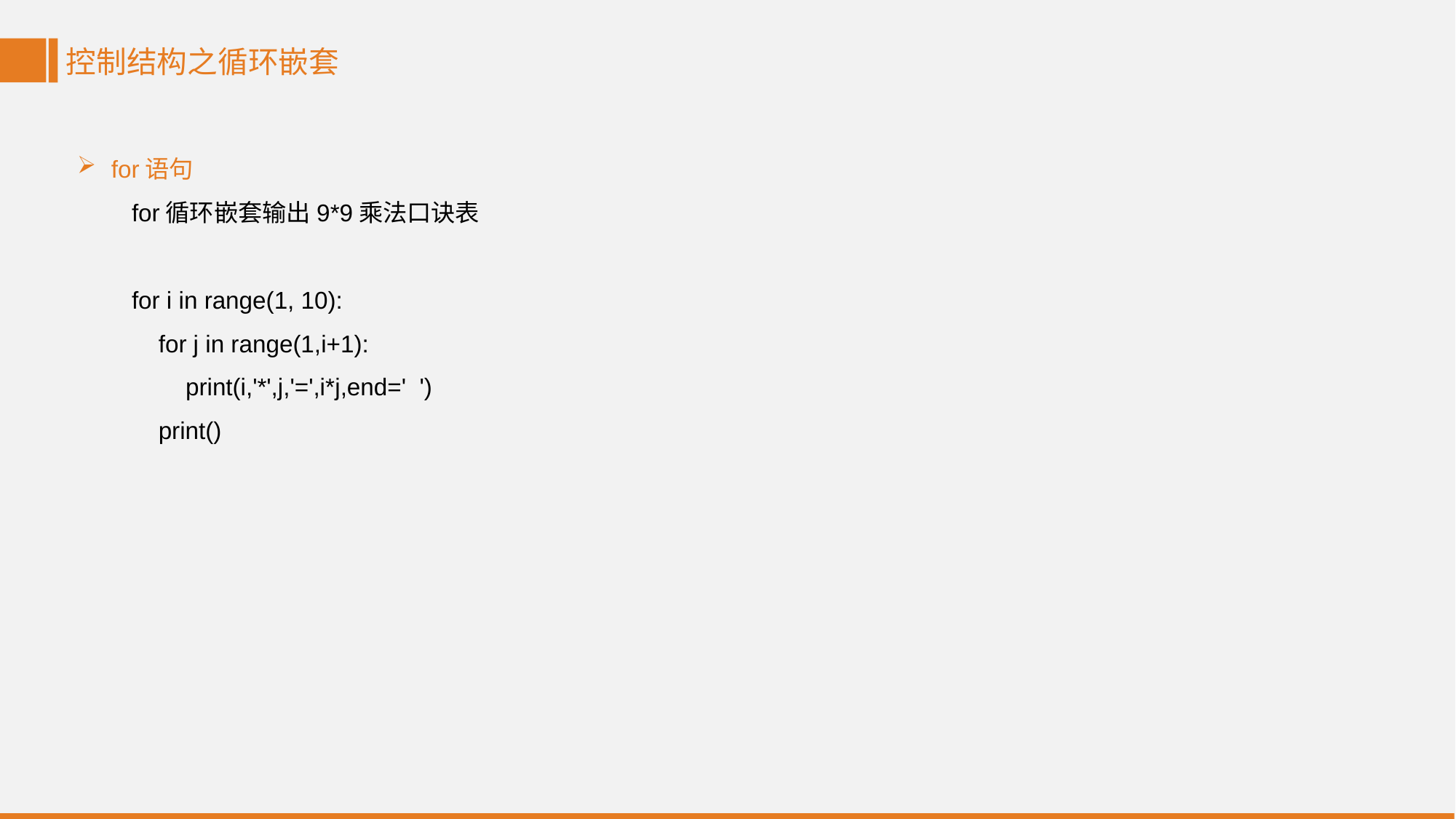

控制结构之循环嵌套

for语句
for循环嵌套输出9*9乘法口诀表

for i in range(1, 10):
    for j in range(1,i+1):
        print(i,'*',j,'=',i*j,end='  ')
    print()